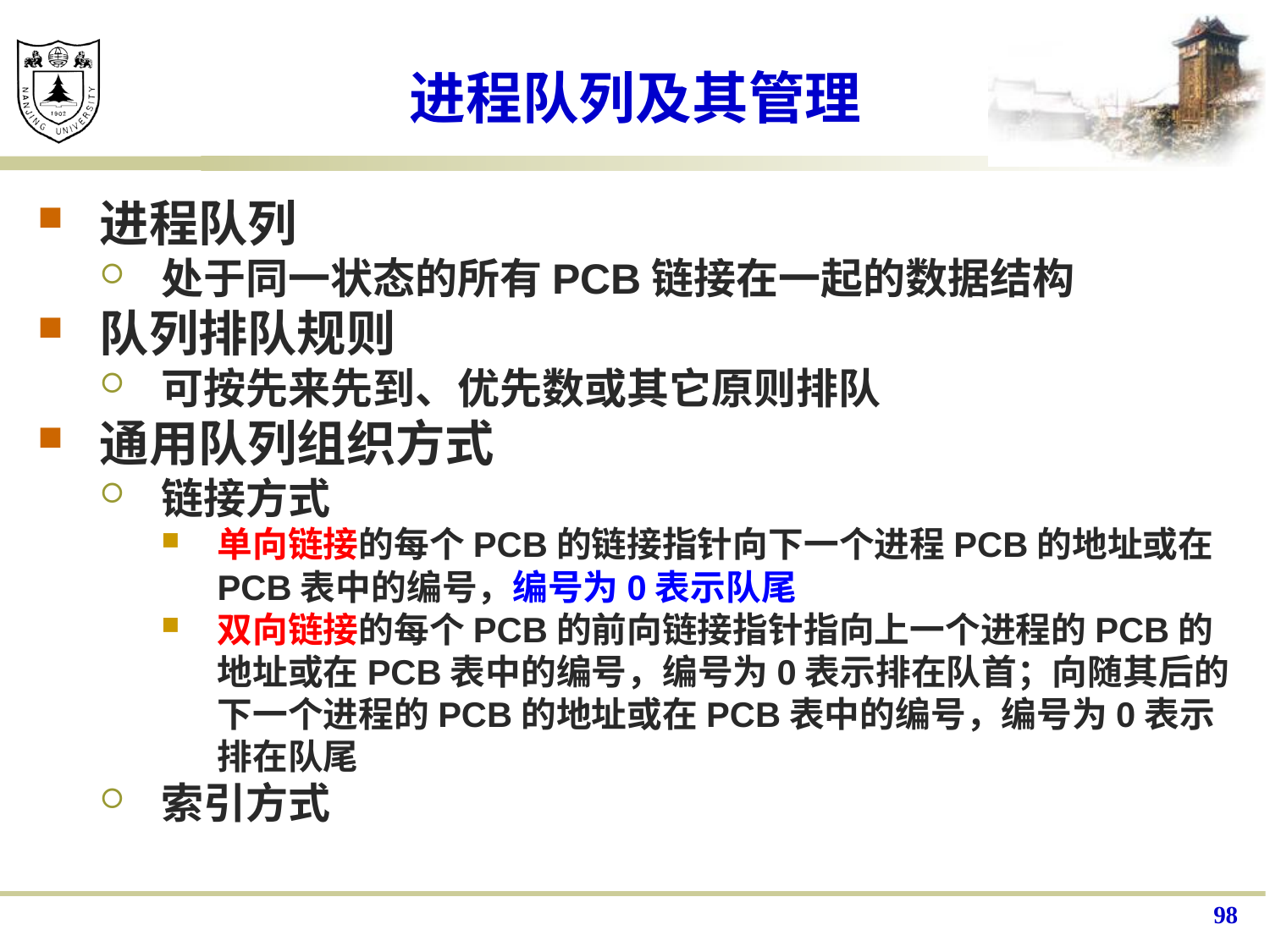

# 进程队列及其管理
进程队列
处于同一状态的所有PCB链接在一起的数据结构
队列排队规则
可按先来先到、优先数或其它原则排队
通用队列组织方式
链接方式
单向链接的每个PCB的链接指针向下一个进程PCB的地址或在PCB表中的编号，编号为0表示队尾
双向链接的每个PCB的前向链接指针指向上一个进程的PCB的地址或在PCB表中的编号，编号为0表示排在队首；向随其后的下一个进程的PCB的地址或在PCB表中的编号，编号为0表示排在队尾
索引方式

98